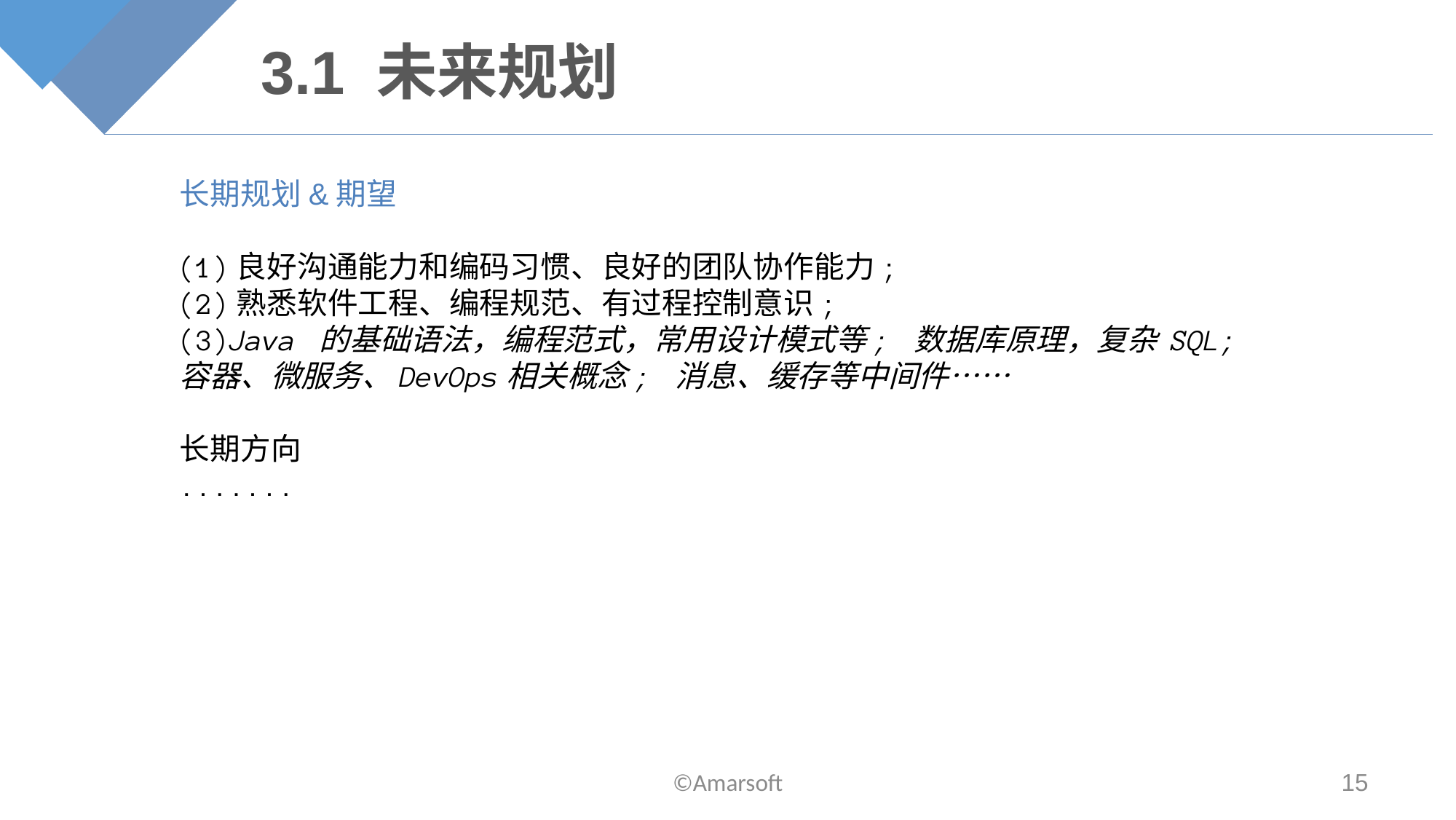

# 3.1 未来规划
长期规划&期望

(1)良好沟通能力和编码习惯、良好的团队协作能力;
(2)熟悉软件工程、编程规范、有过程控制意识;
(3)Java 的基础语法，编程范式，常用设计模式等; 数据库原理，复杂 SQL; 容器、微服务、DevOps相关概念; 消息、缓存等中间件……

长期方向
.......
©Amarsoft
15